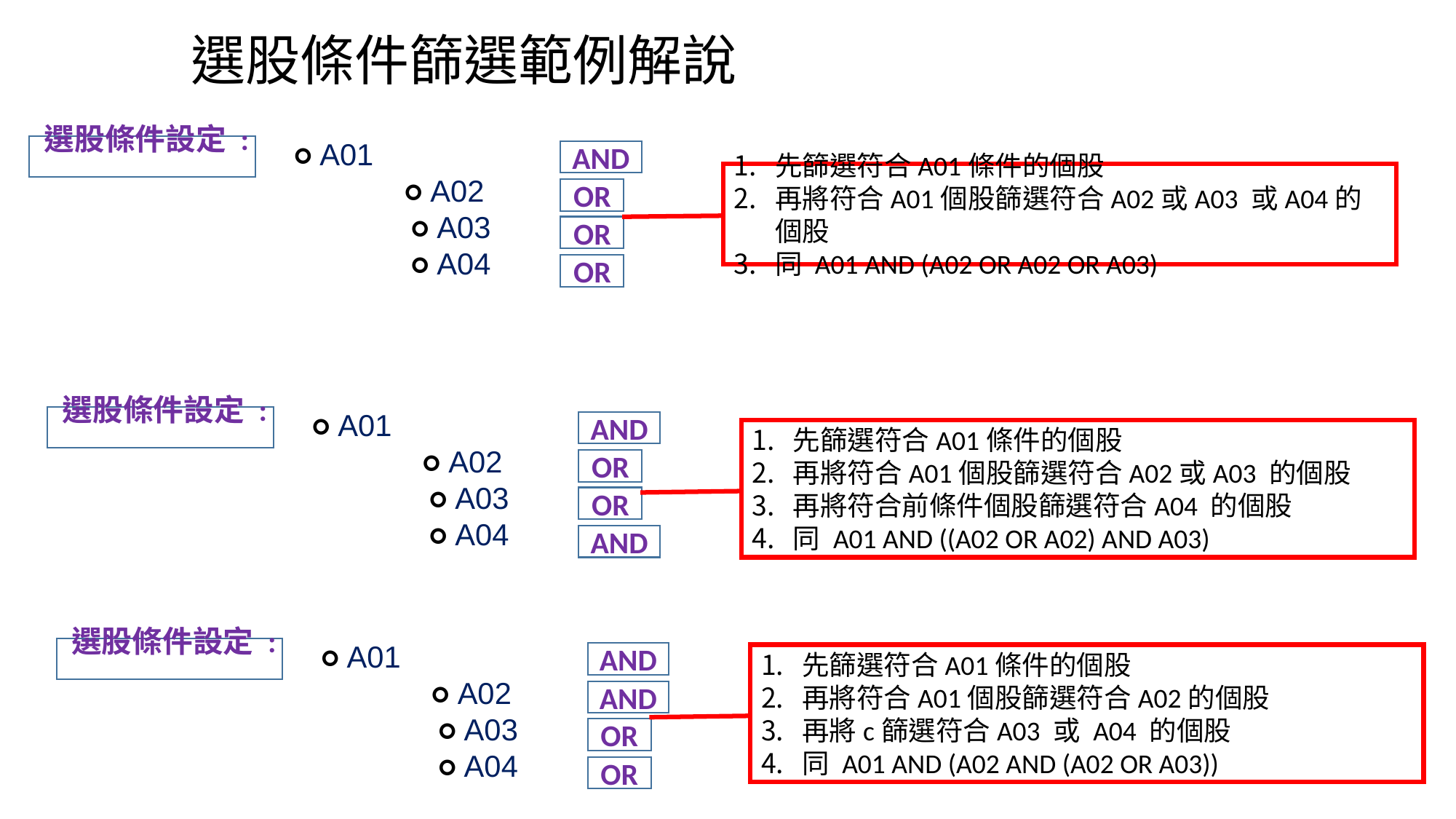

選股條件篩選範例解說
○ A01
                ○ A02
              ○ A03
              ○ A04
選股條件設定 :
AND
OR
OR
OR
先篩選符合A01條件的個股
再將符合A01個股篩選符合A02或A03 或A04的個股
同 A01 AND (A02 OR A02 OR A03)
○ A01
                ○ A02
              ○ A03
              ○ A04
選股條件設定 :
AND
OR
OR
AND
先篩選符合A01條件的個股
再將符合A01個股篩選符合A02或A03 的個股
再將符合前條件個股篩選符合A04 的個股
同 A01 AND ((A02 OR A02) AND A03)
○ A01
                ○ A02
              ○ A03
              ○ A04
選股條件設定 :
AND
AND
OR
OR
先篩選符合A01條件的個股
再將符合A01個股篩選符合A02的個股
再將c篩選符合A03 或 A04 的個股
同 A01 AND (A02 AND (A02 OR A03))